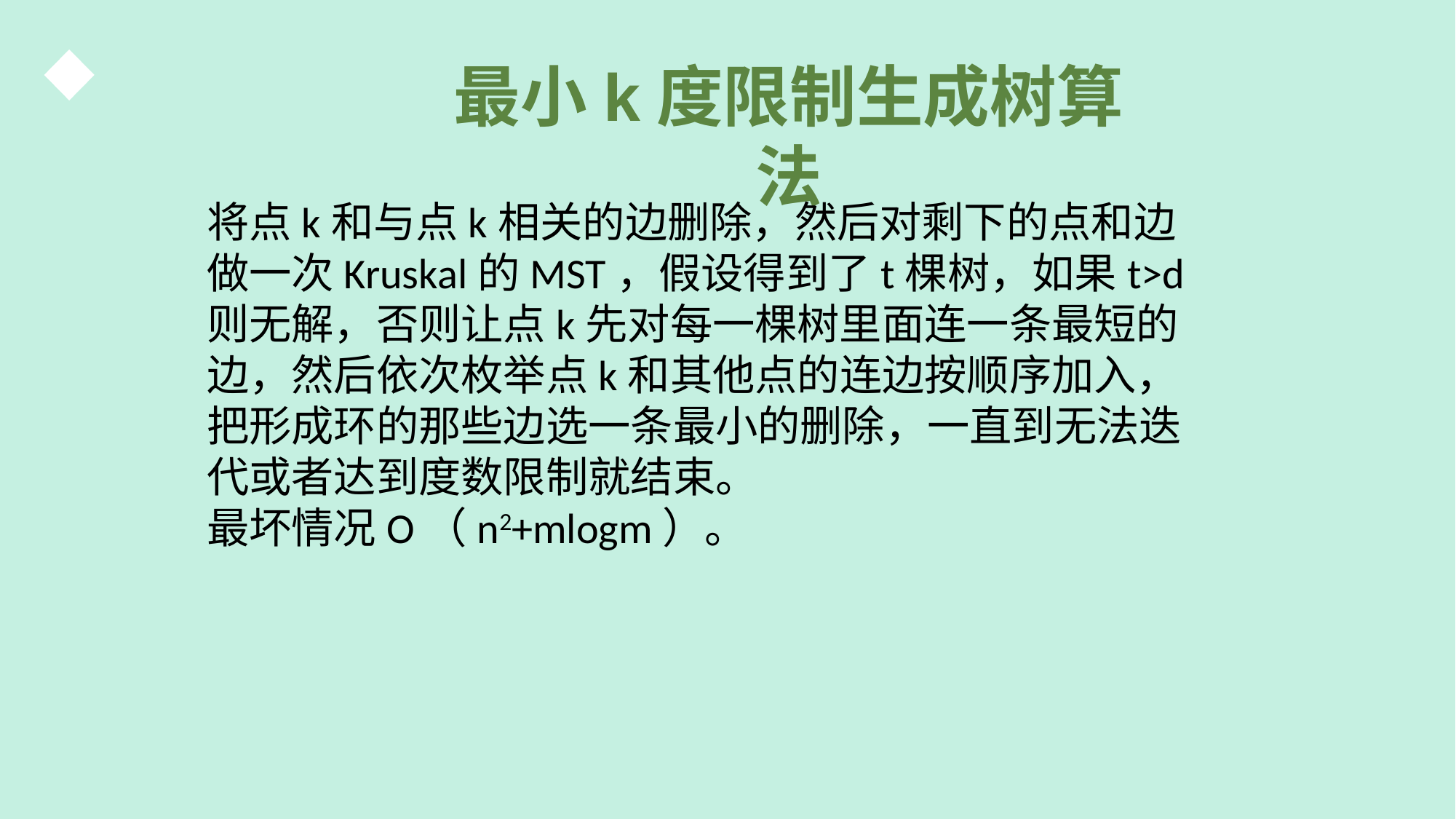

最小k度限制生成树算法
将点k和与点k相关的边删除，然后对剩下的点和边做一次Kruskal的MST，假设得到了t棵树，如果t>d则无解，否则让点k先对每一棵树里面连一条最短的边，然后依次枚举点k和其他点的连边按顺序加入，把形成环的那些边选一条最小的删除，一直到无法迭代或者达到度数限制就结束。
最坏情况O（n2+mlogm）。